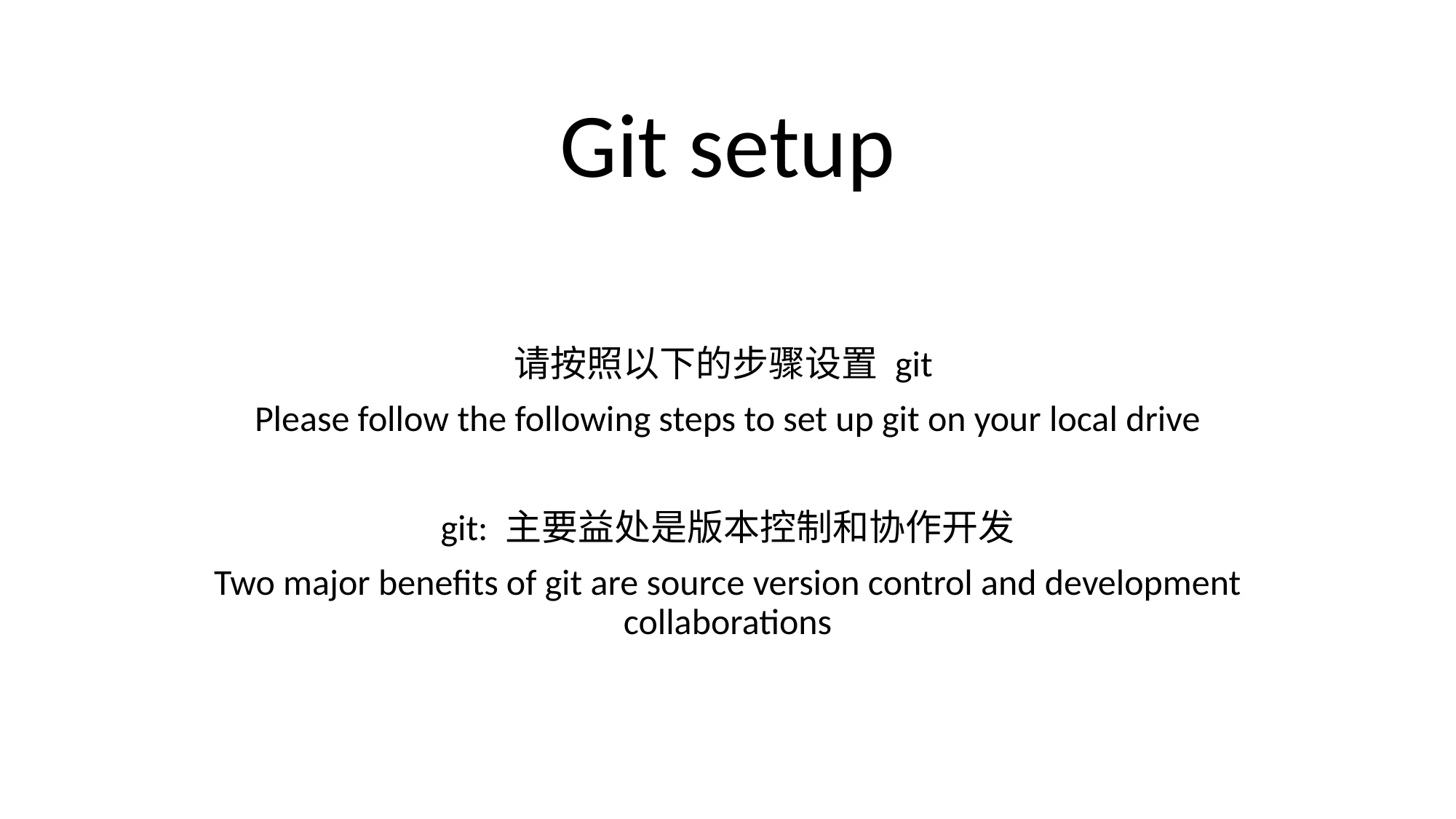

# Git setup
请按照以下的步骤设置 git
Please follow the following steps to set up git on your local drive

git: 主要益处是版本控制和协作开发
Two major benefits of git are source version control and development collaborations